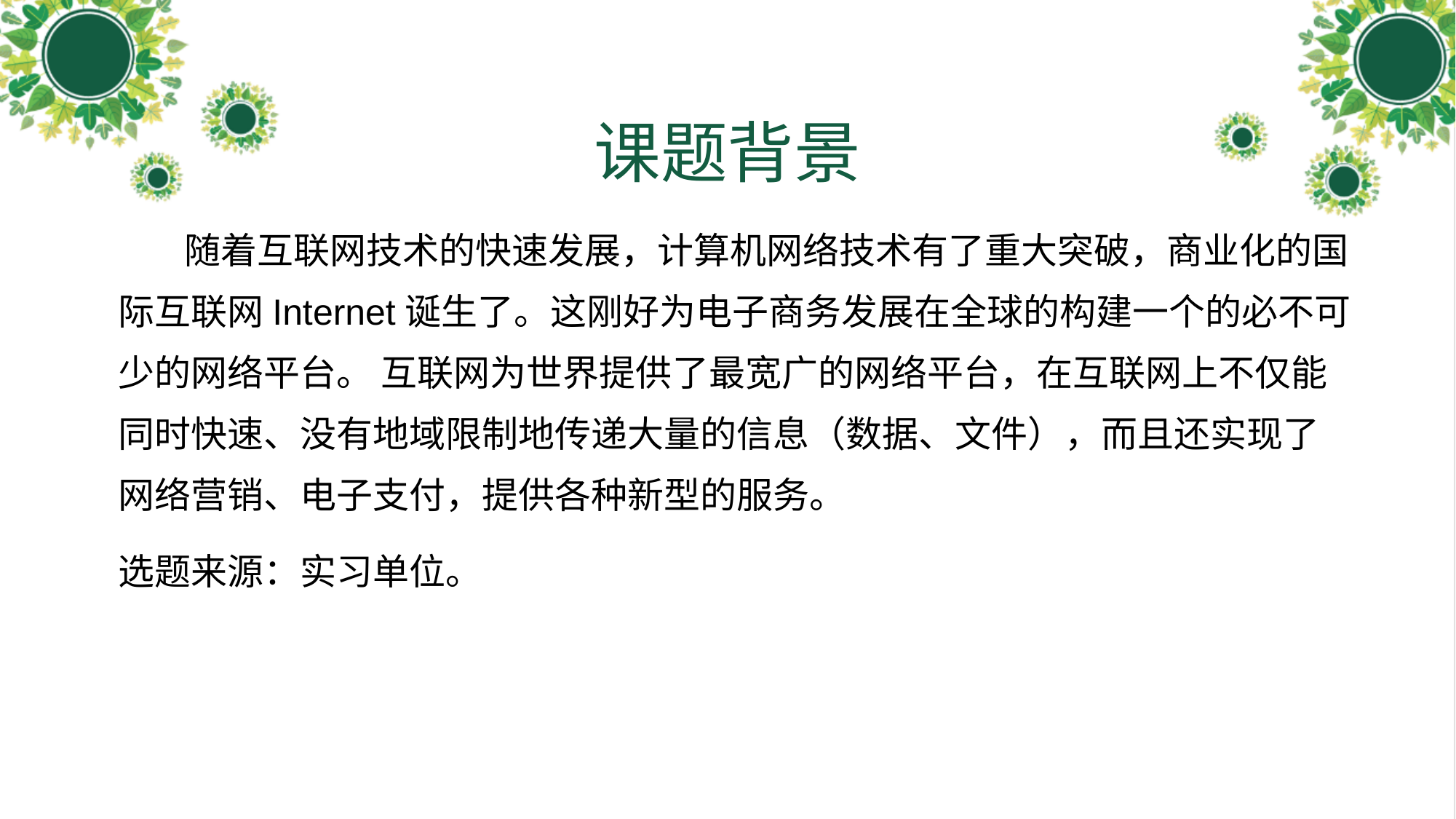

# 课题背景
       随着互联网技术的快速发展，计算机网络技术有了重大突破，商业化的国际互联网Internet诞生了。这刚好为电子商务发展在全球的构建一个的必不可少的网络平台。 互联网为世界提供了最宽广的网络平台，在互联网上不仅能同时快速、没有地域限制地传递大量的信息（数据、文件），而且还实现了网络营销、电子支付，提供各种新型的服务。
选题来源：实习单位。